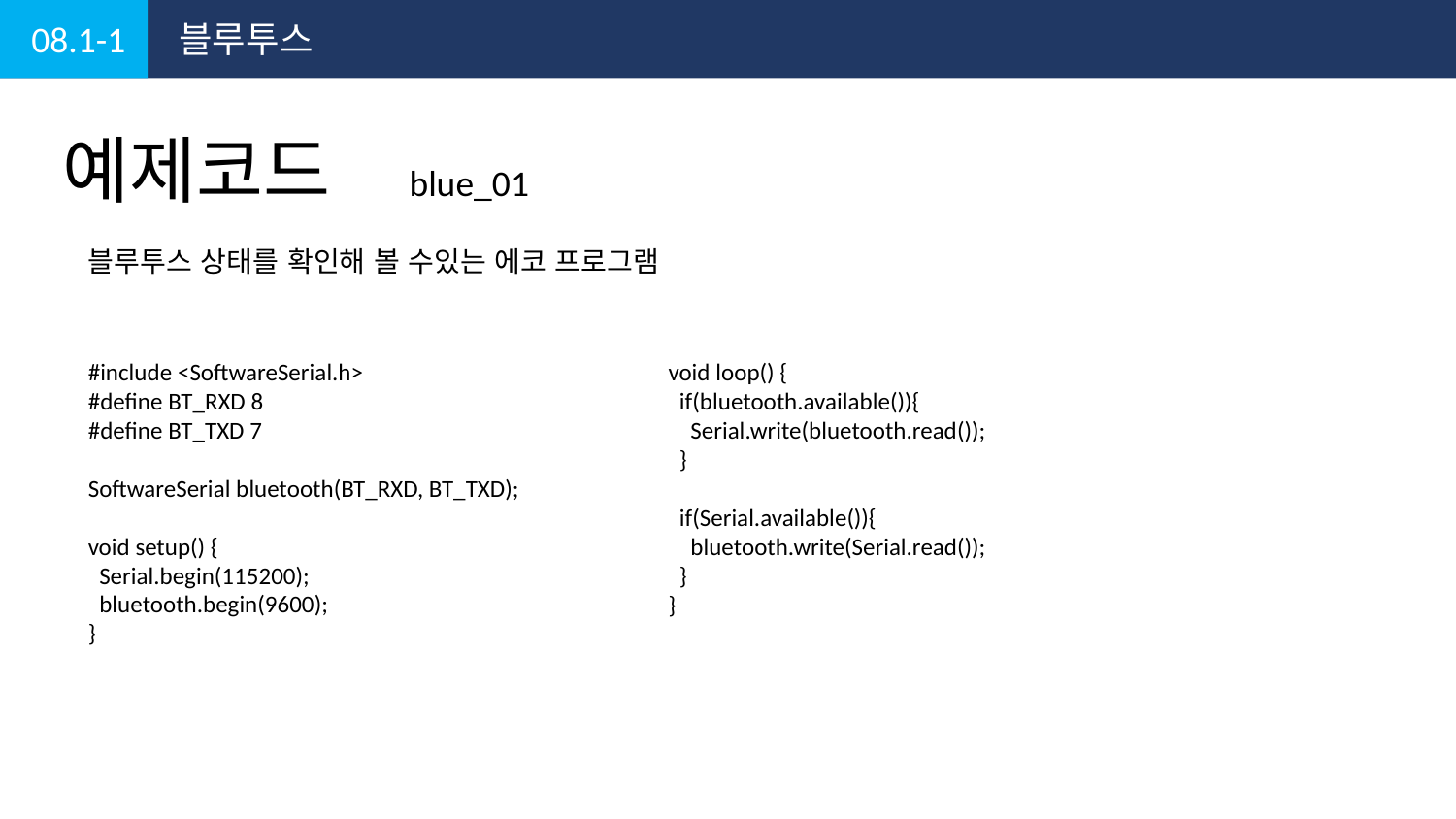

08.1-1
블루투스
예제코드
blue_01
블루투스 상태를 확인해 볼 수있는 에코 프로그램
#include <SoftwareSerial.h>
#define BT_RXD 8
#define BT_TXD 7

SoftwareSerial bluetooth(BT_RXD, BT_TXD);

void setup() {
  Serial.begin(115200);
  bluetooth.begin(9600);
}
void loop() {
  if(bluetooth.available()){
    Serial.write(bluetooth.read());
  }

  if(Serial.available()){
    bluetooth.write(Serial.read());
  }
}